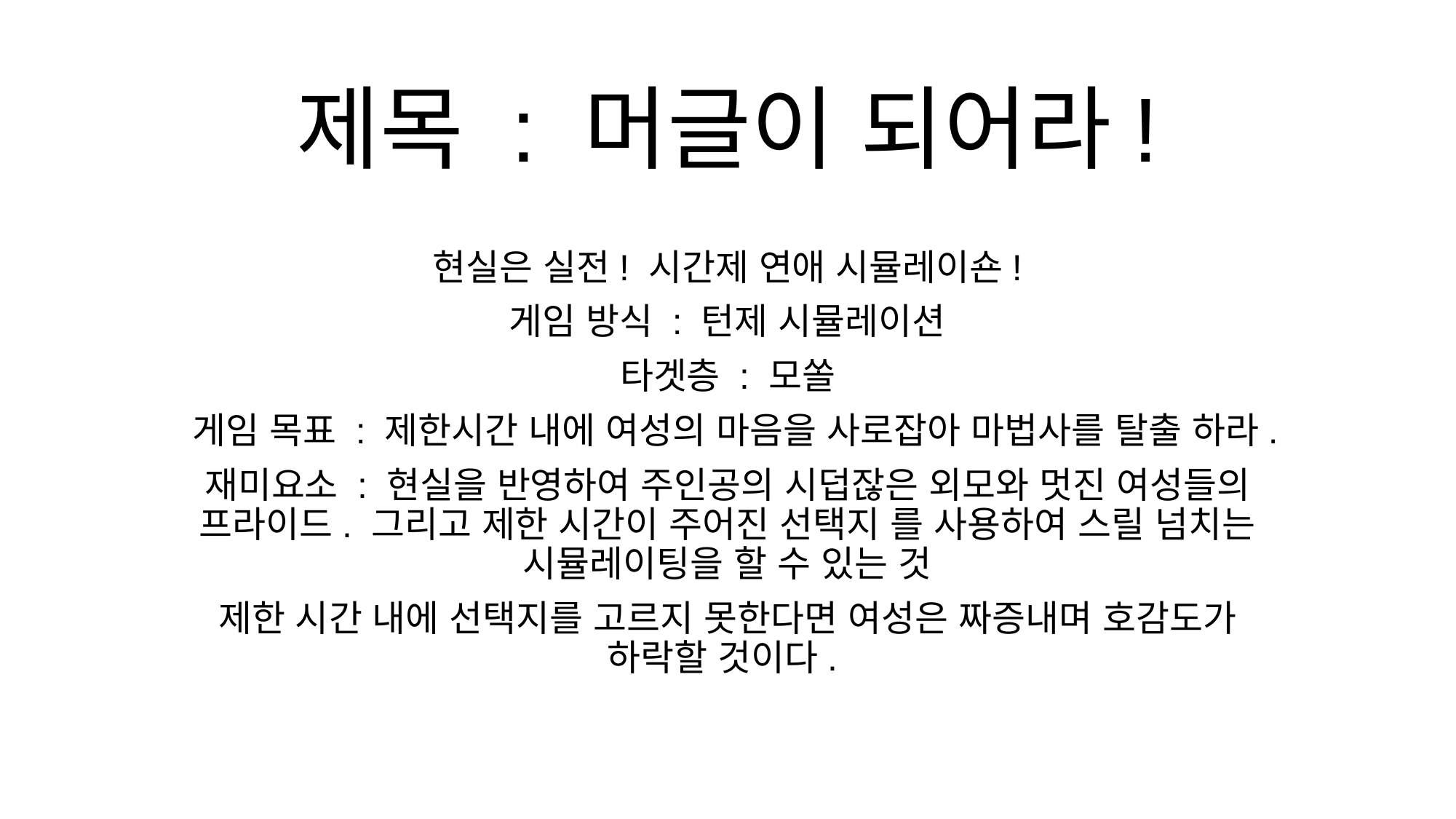

# 제목 : 머글이 되어라!
현실은 실전! 시간제 연애 시뮬레이숀!
게임 방식 : 턴제 시뮬레이션
타겟층 : 모쏠
게임 목표 : 제한시간 내에 여성의 마음을 사로잡아 마법사를 탈출 하라.
재미요소 : 현실을 반영하여 주인공의 시덥잖은 외모와 멋진 여성들의 프라이드. 그리고 제한 시간이 주어진 선택지 를 사용하여 스릴 넘치는 시뮬레이팅을 할 수 있는 것
제한 시간 내에 선택지를 고르지 못한다면 여성은 짜증내며 호감도가 하락할 것이다.